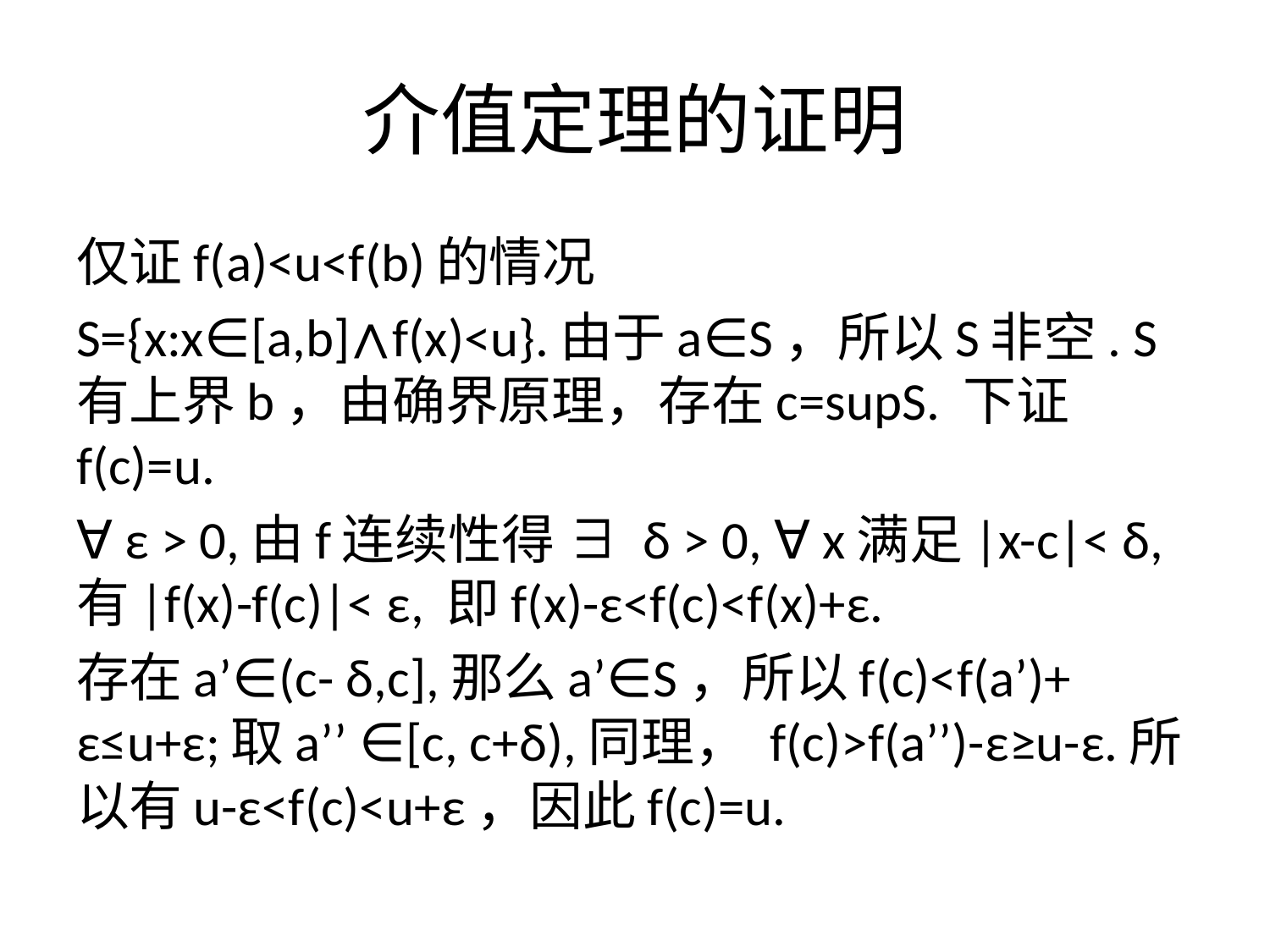

# 介值定理的证明
仅证f(a)<u<f(b)的情况
S={x:x∈[a,b]∧f(x)<u}.由于a∈S，所以S非空. S有上界b，由确界原理，存在c=supS. 下证f(c)=u.
∀ ε > 0,由f连续性得 ∃ δ > 0, ∀ x满足|x-c|< δ, 有|f(x)-f(c)|< ε, 即f(x)-ε<f(c)<f(x)+ε.
存在a’∈(c- δ,c],那么a’∈S，所以f(c)<f(a’)+ ε≤u+ε;取a’’ ∈[c, c+δ),同理， f(c)>f(a’’)-ε≥u-ε.所以有u-ε<f(c)<u+ε，因此f(c)=u.